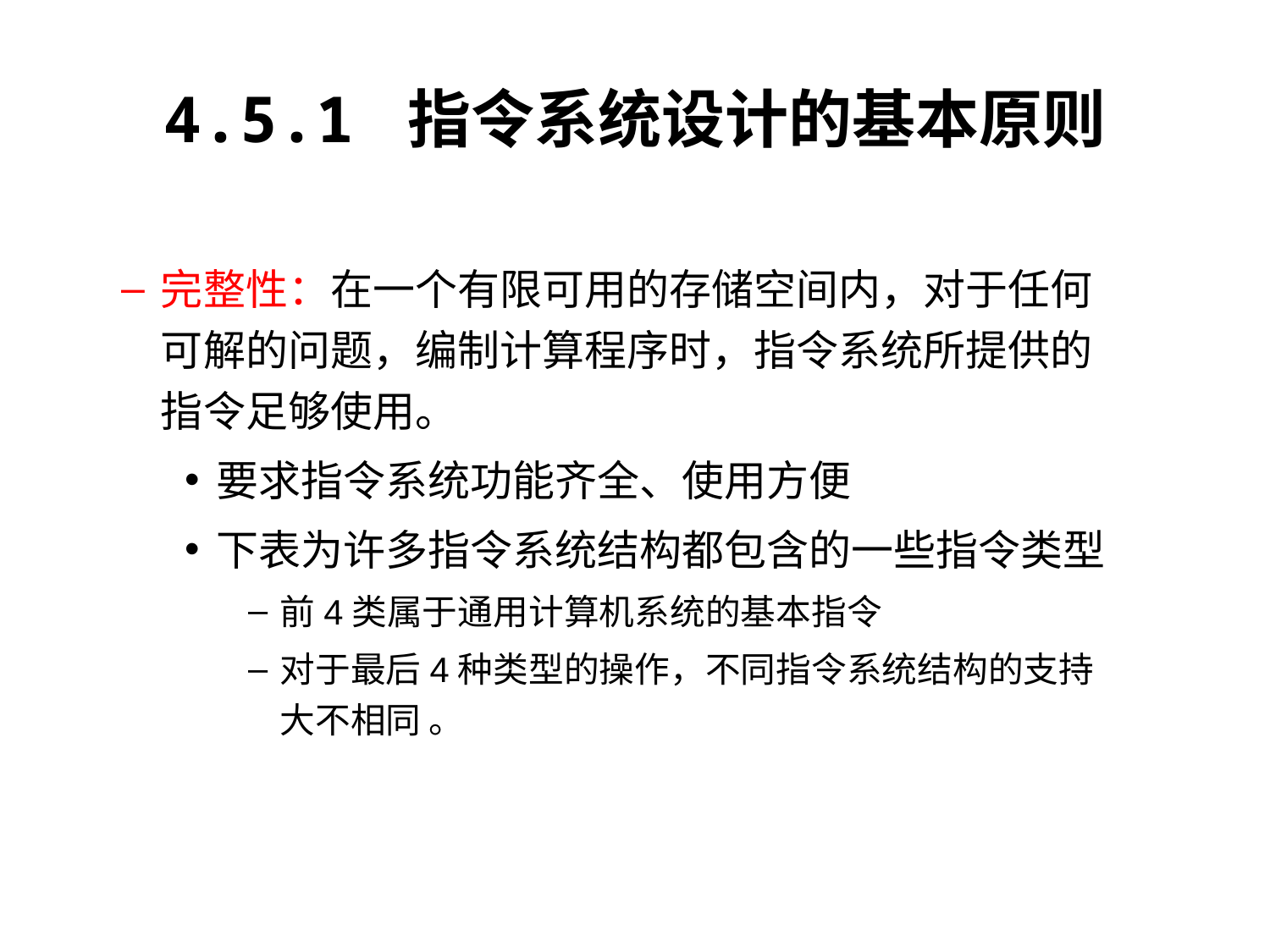

# 4.5.1 指令系统设计的基本原则
完整性：在一个有限可用的存储空间内，对于任何可解的问题，编制计算程序时，指令系统所提供的指令足够使用。
要求指令系统功能齐全、使用方便
下表为许多指令系统结构都包含的一些指令类型
前4类属于通用计算机系统的基本指令
对于最后4种类型的操作，不同指令系统结构的支持大不相同 。